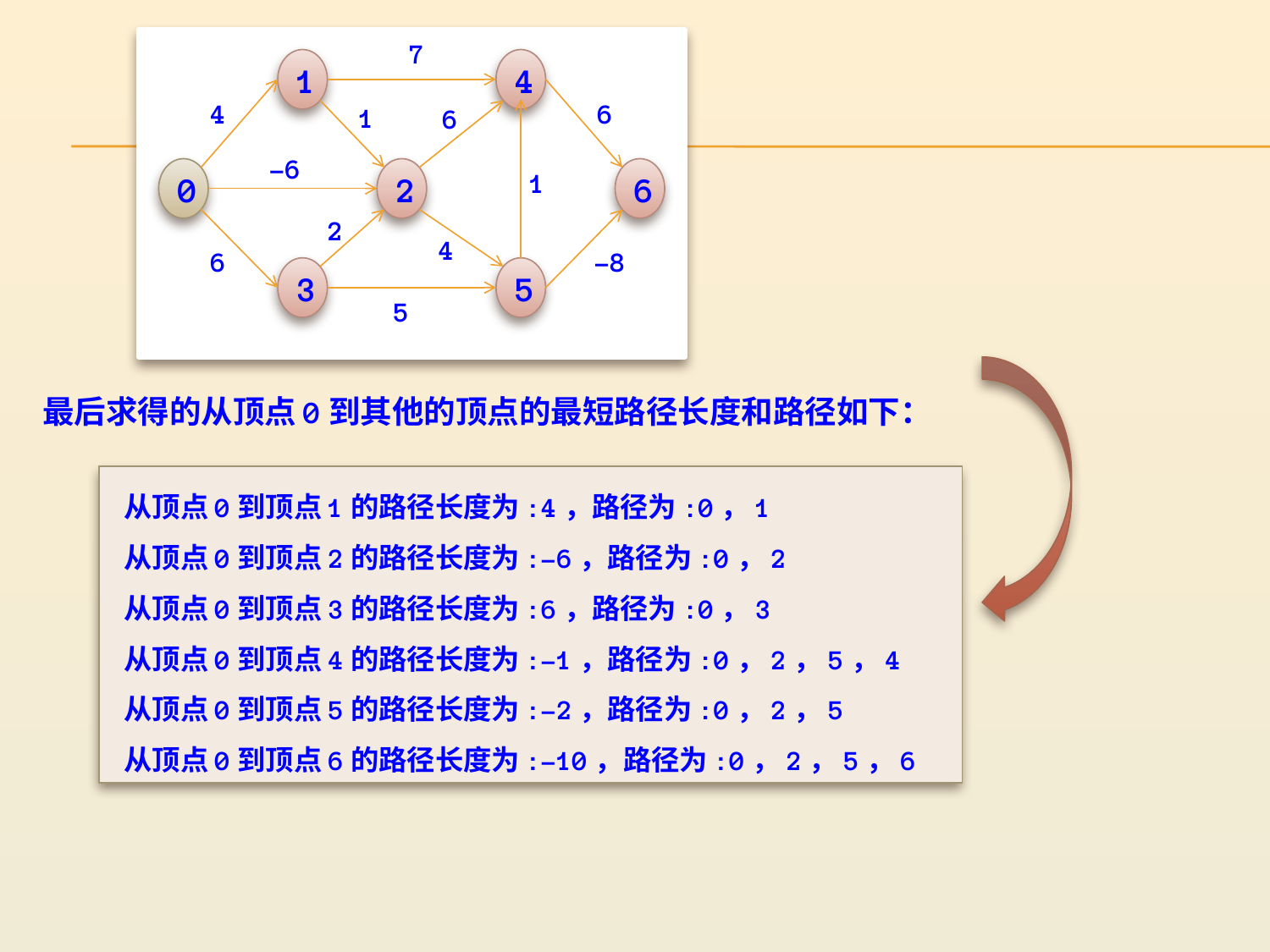

7
1
4
4
6
1
6
-6
0
2
1
6
2
4
6
-8
3
5
5

最后求得的从顶点0到其他的顶点的最短路径长度和路径如下：
从顶点0到顶点1的路径长度为:4，路径为:0，1
从顶点0到顶点2的路径长度为:-6，路径为:0，2
从顶点0到顶点3的路径长度为:6，路径为:0，3
从顶点0到顶点4的路径长度为:-1，路径为:0，2，5，4
从顶点0到顶点5的路径长度为:-2，路径为:0，2，5
从顶点0到顶点6的路径长度为:-10，路径为:0，2，5，6